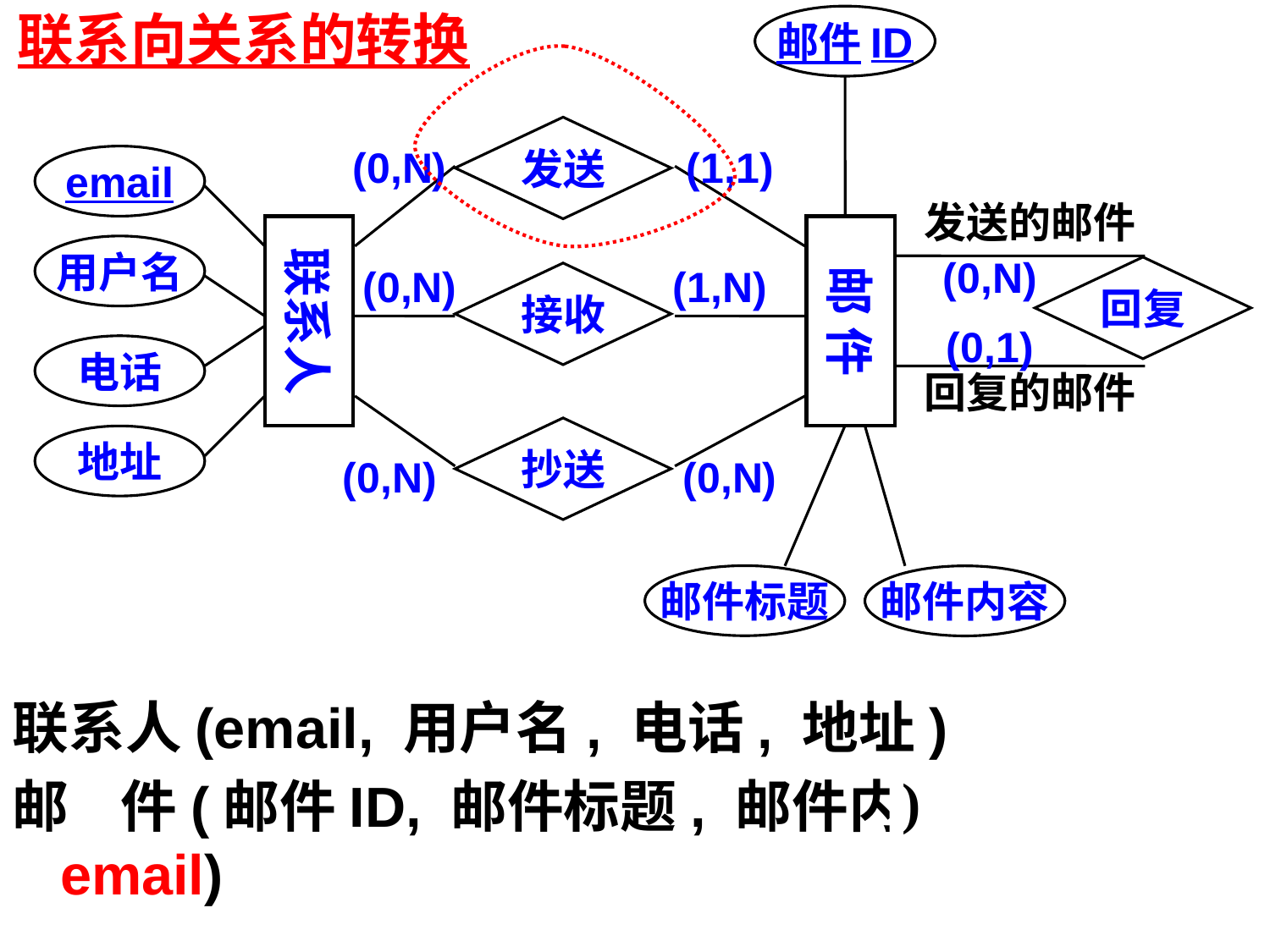

联系向关系的转换
邮件ID

邮 件

邮件标题
邮件内容

发送
(0,N)
(1,1)

email

联系人
用户名

电话

地址
发送的邮件

回复

回复的邮件
(0,N)
(0,1)
接收
(0,N)
(1,N)

抄送
(0,N)
(0,N)
联系人(email, 用户名, 电话, 地址)
邮    件(邮件ID, 邮件标题, 邮件内容, 发件人email)
)